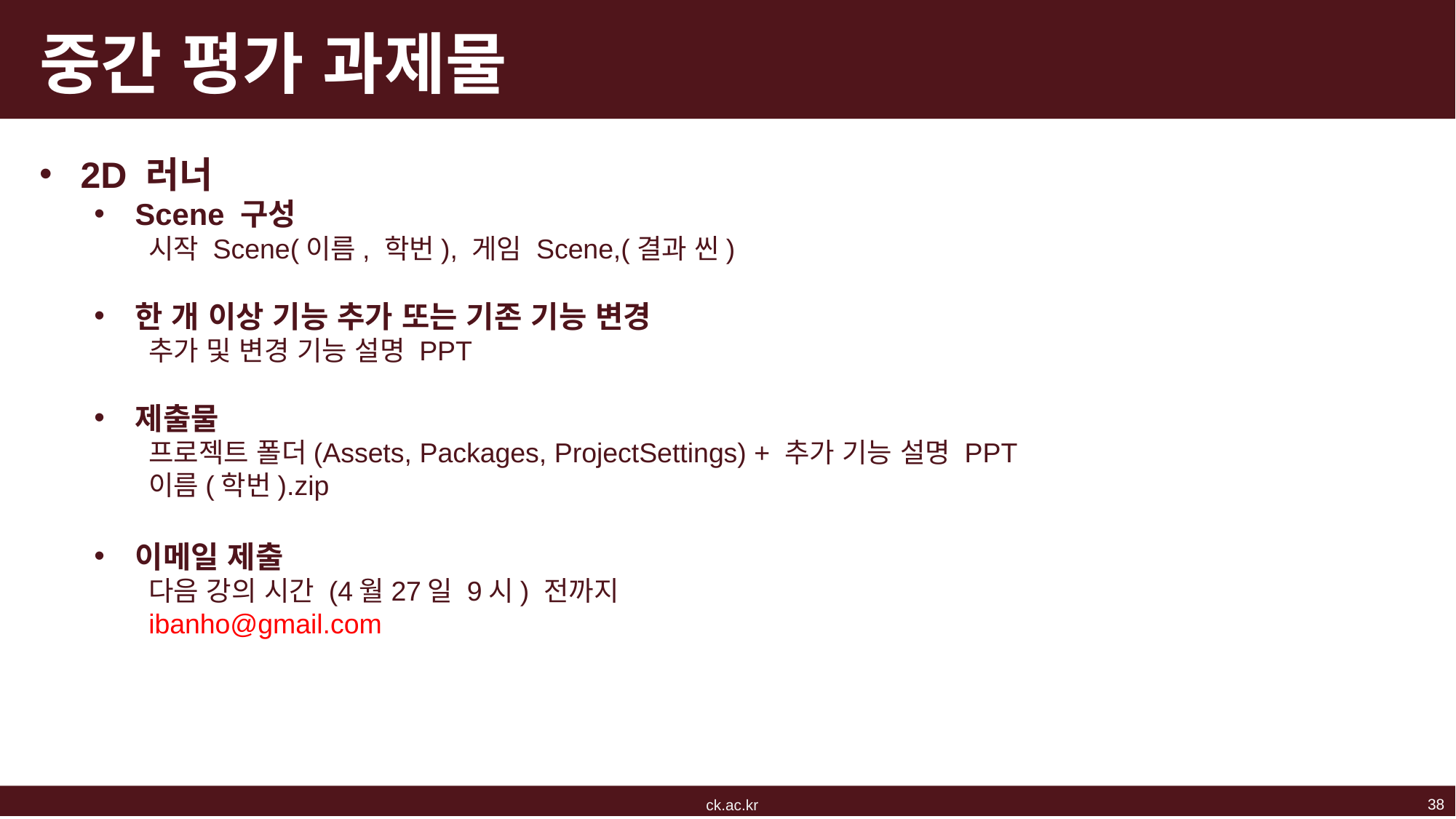

# 중간 평가 과제물
2D 러너
Scene 구성
시작 Scene(이름, 학번), 게임 Scene,(결과 씬)

한 개 이상 기능 추가 또는 기존 기능 변경
추가 및 변경 기능 설명 PPT

제출물
프로젝트 폴더(Assets, Packages, ProjectSettings) + 추가 기능 설명 PPT
이름(학번).zip

이메일 제출
다음 강의 시간 (4월27일 9시) 전까지
ibanho@gmail.com

38
ck.ac.kr